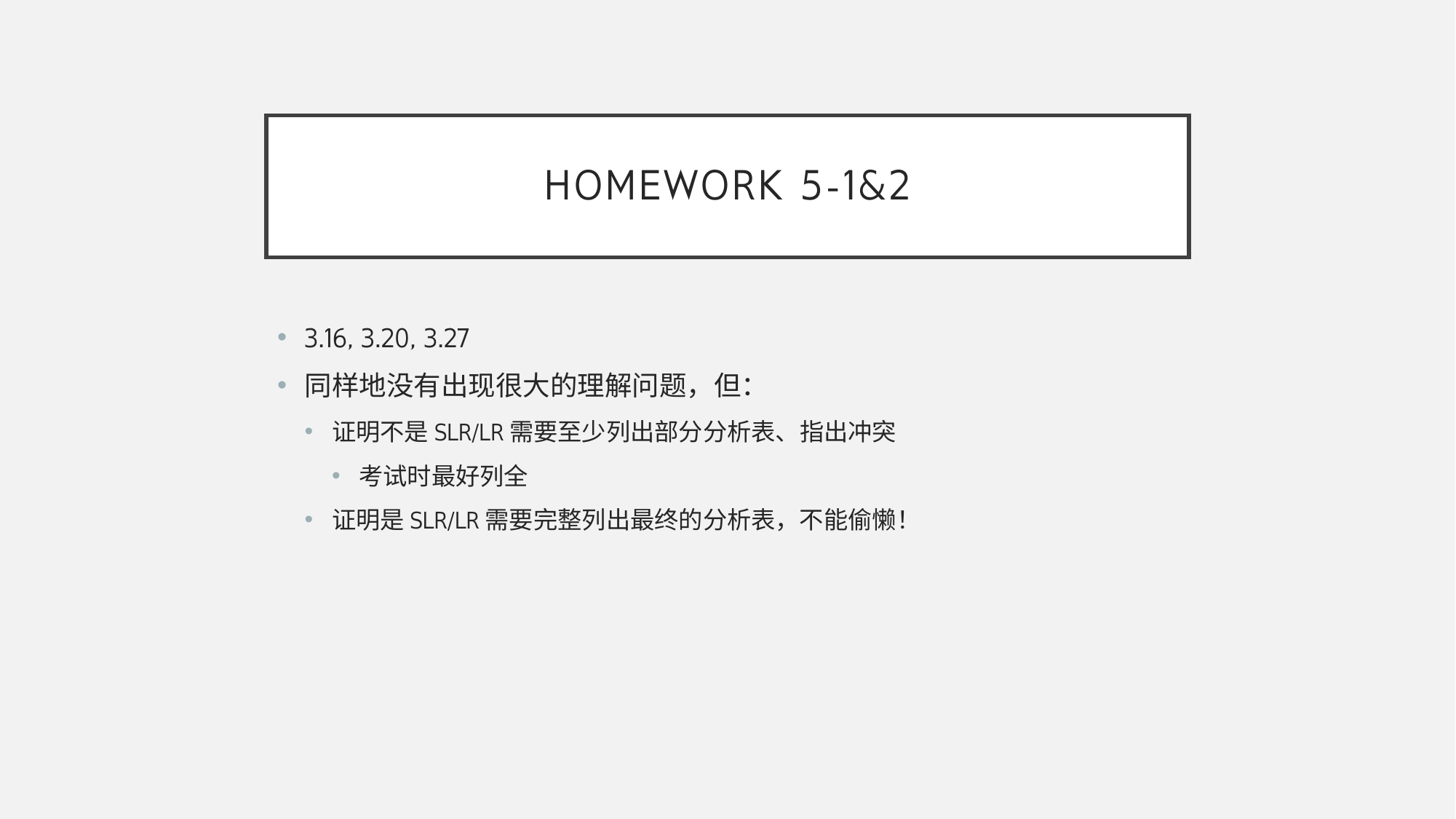

# Homework 5-1&2
3.16, 3.20, 3.27
同样地没有出现很大的理解问题，但：
证明不是SLR/LR需要至少列出部分分析表、指出冲突
考试时最好列全
证明是SLR/LR需要完整列出最终的分析表，不能偷懒！